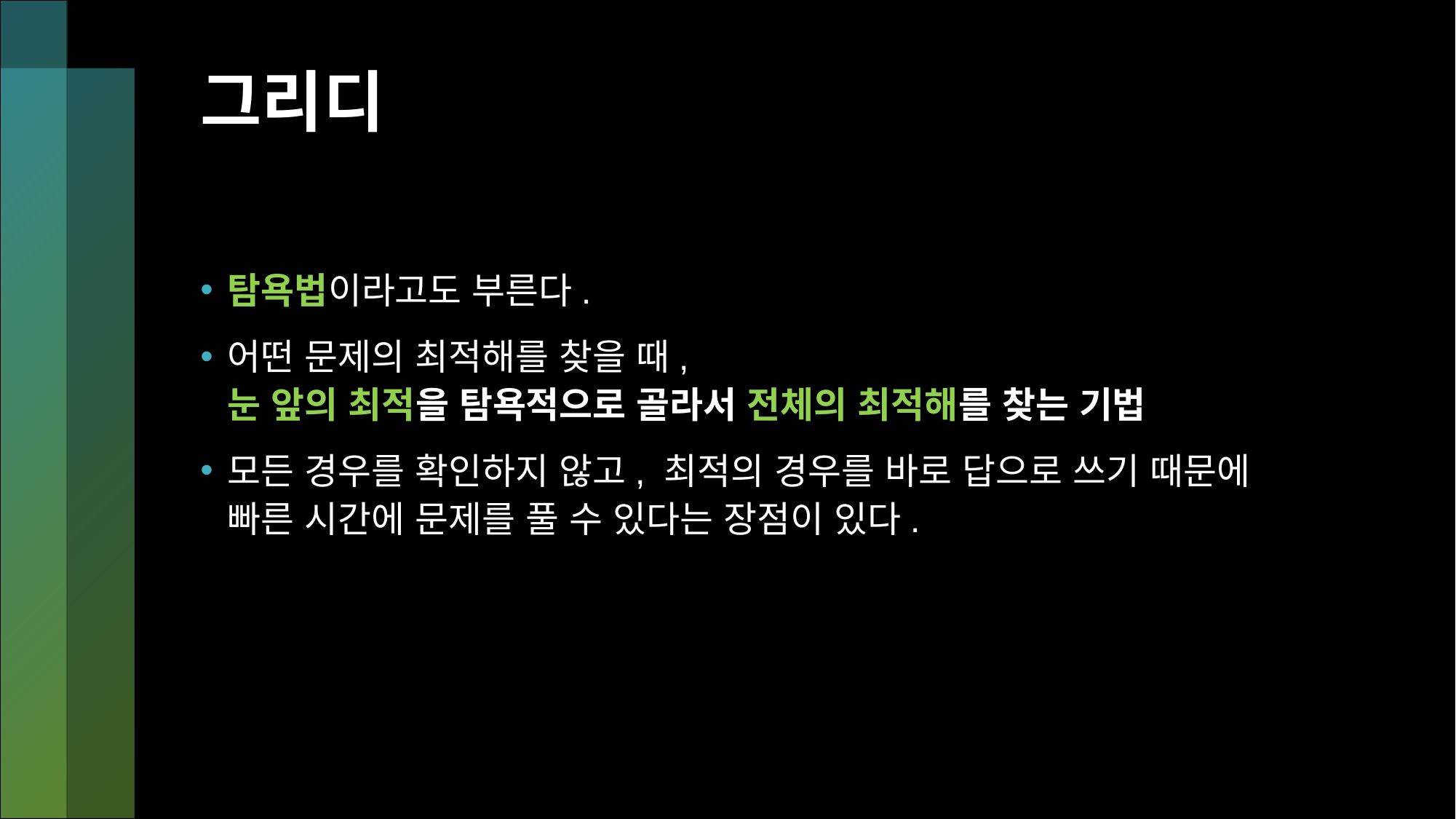

# 그리디
탐욕법이라고도 부른다.
어떤 문제의 최적해를 찾을 때,
눈 앞의 최적을 탐욕적으로 골라서 전체의 최적해를 찾는 기법
모든 경우를 확인하지 않고, 최적의 경우를 바로 답으로 쓰기 때문에
빠른 시간에 문제를 풀 수 있다는 장점이 있다.